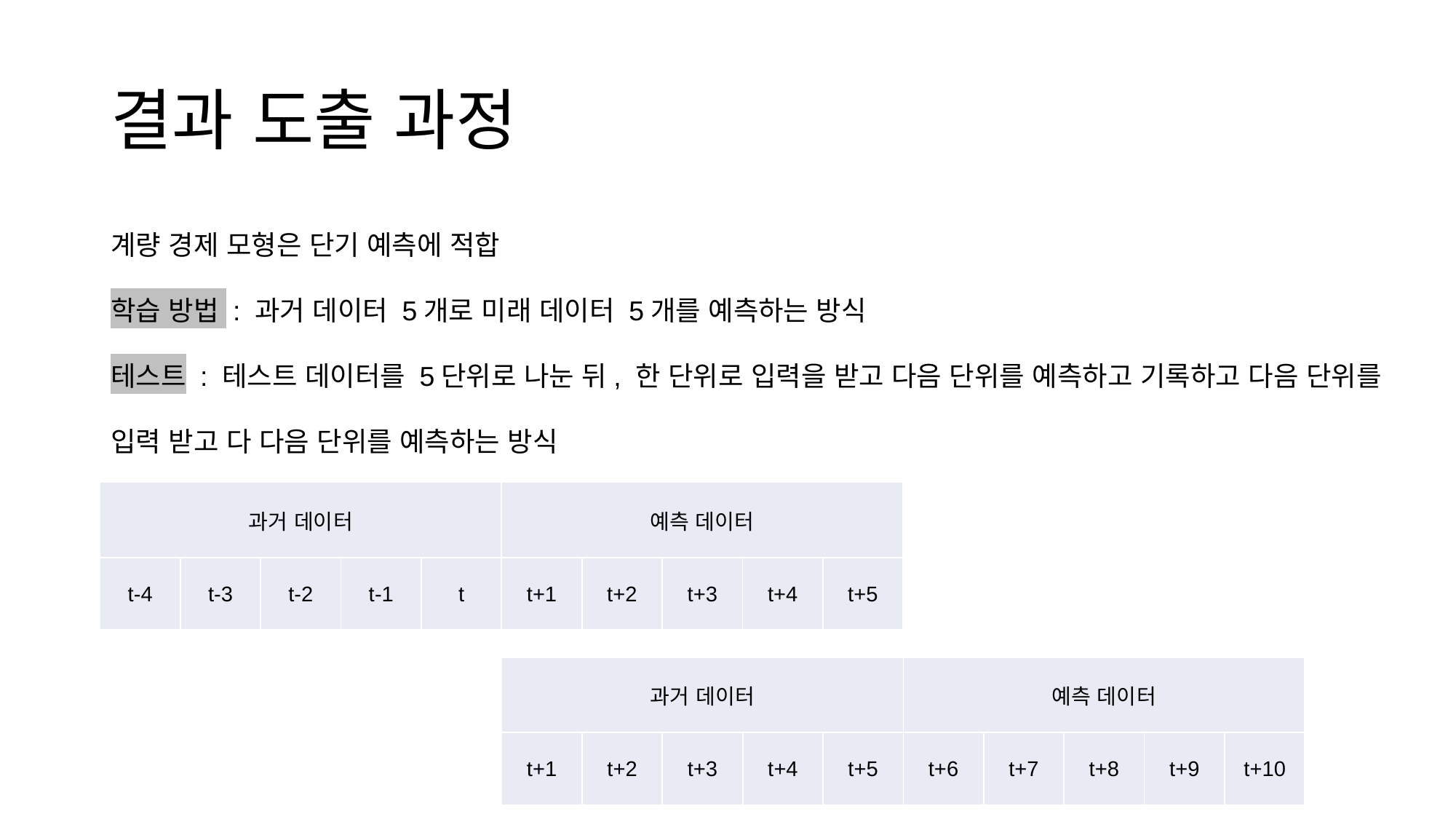

# 결과 도출 과정
계량 경제 모형은 단기 예측에 적합
학습 방법 : 과거 데이터 5개로 미래 데이터 5개를 예측하는 방식
테스트 : 테스트 데이터를 5단위로 나눈 뒤, 한 단위로 입력을 받고 다음 단위를 예측하고 기록하고 다음 단위를 입력 받고 다 다음 단위를 예측하는 방식
| 과거 데이터 |  |  |  |  | 예측 데이터 |  |  |  |  |
| --- | --- | --- | --- | --- | --- | --- | --- | --- | --- |
| t-4 | t-3 | t-2 | t-1 | t | t+1 | t+2 | t+3 | t+4 | t+5 |
| 과거 데이터 |  |  |  |  | 예측 데이터 |  |  |  |  |
| --- | --- | --- | --- | --- | --- | --- | --- | --- | --- |
| t+1 | t+2 | t+3 | t+4 | t+5 | t+6 | t+7 | t+8 | t+9 | t+10 |